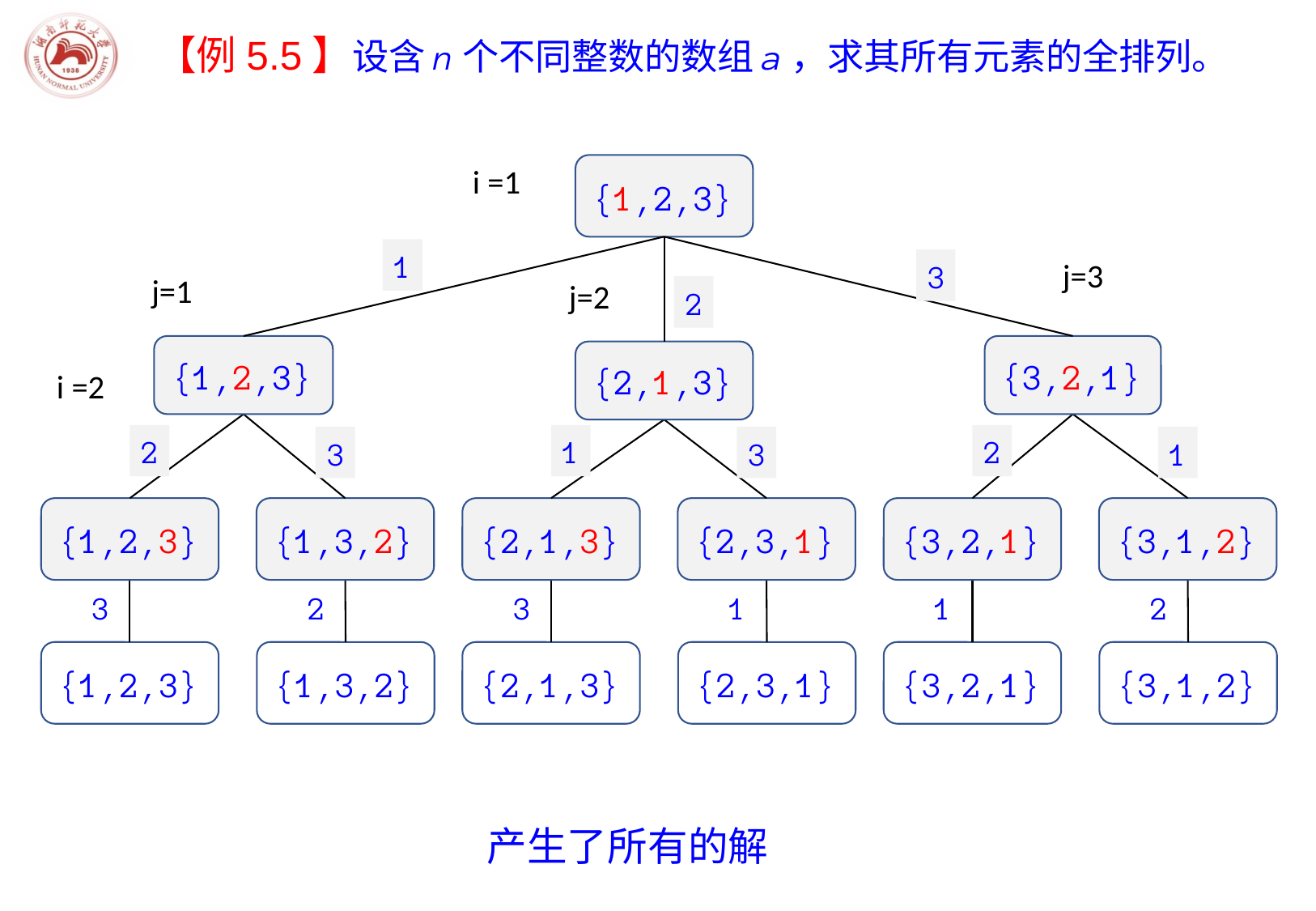

【例5.5】设含n个不同整数的数组a，求其所有元素的全排列。
i =1
{1,2,3}
3
{3,2,1}
2
{2,1,3}
1
{1,2,3}
j=3
j=1
j=2
i =2
2
{1,2,3}
3
{1,3,2}
2
{3,2,1}
1
{3,1,2}
1
{2,1,3}
3
{2,3,1}
2
{1,3,2}
1
{2,3,1}
2
{3,1,2}
3
{1,2,3}
3
{2,1,3}
1
{3,2,1}
产生了所有的解